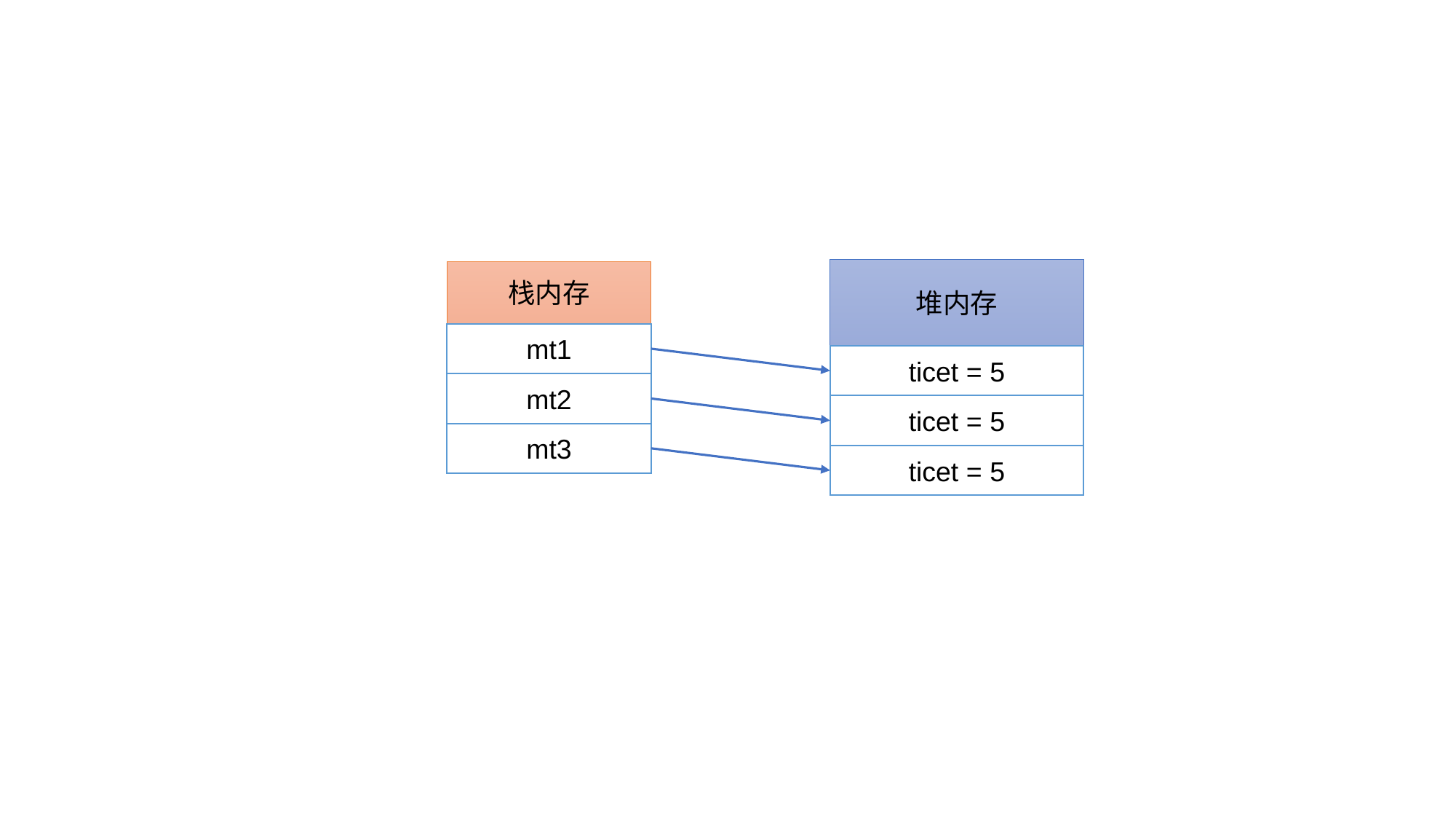

堆内存
栈内存
mt1
ticet = 5
mt2
ticet = 5
mt3
ticet = 5